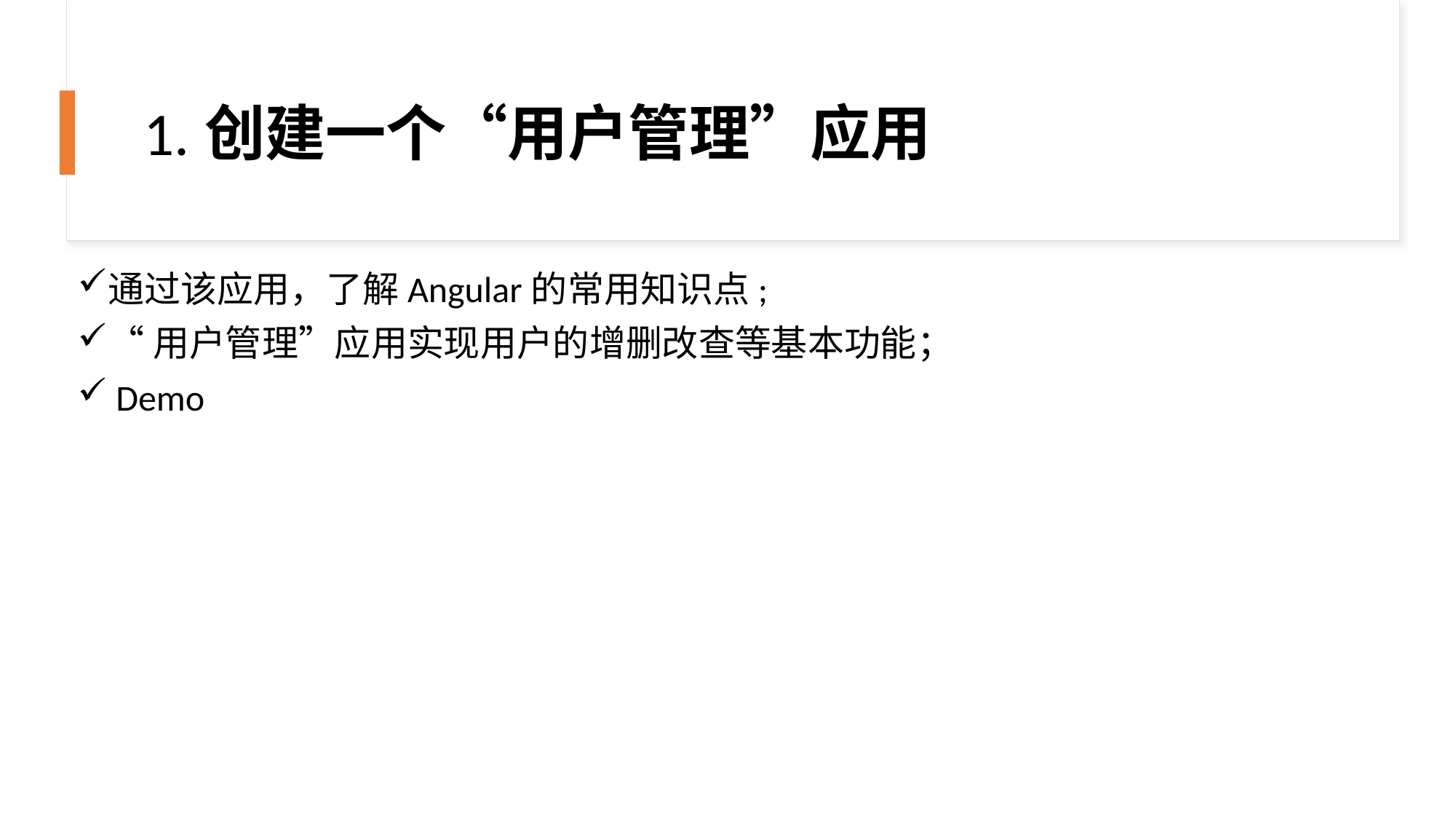

# 1.创建一个“用户管理”应用

通过该应用，了解Angular的常用知识点;
“用户管理”应用实现用户的增删改查等基本功能；
 Demo